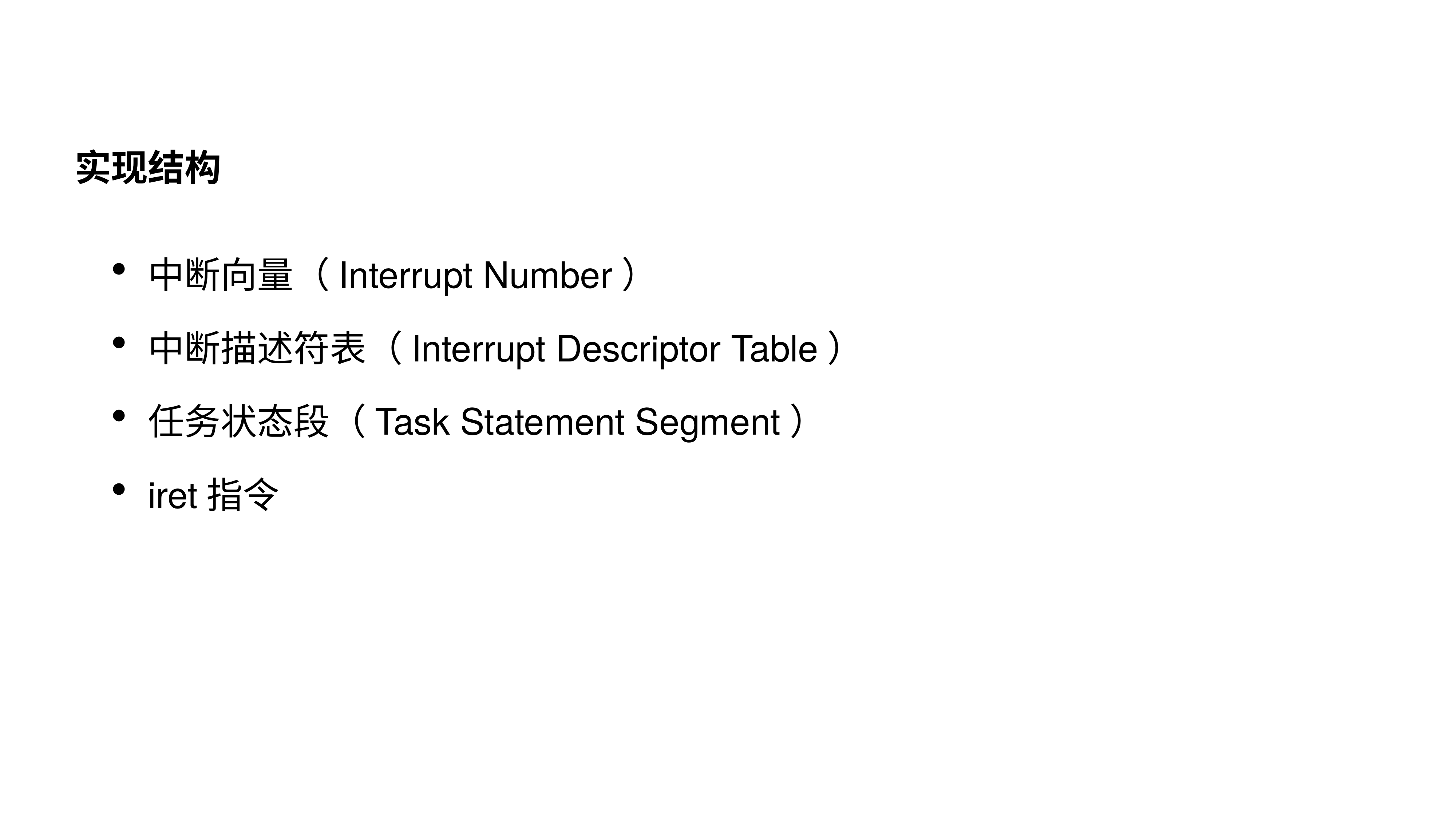

#
实现结构

中断向量（Interrupt Number）
中断描述符表（Interrupt Descriptor Table）
任务状态段（Task Statement Segment）
iret指令